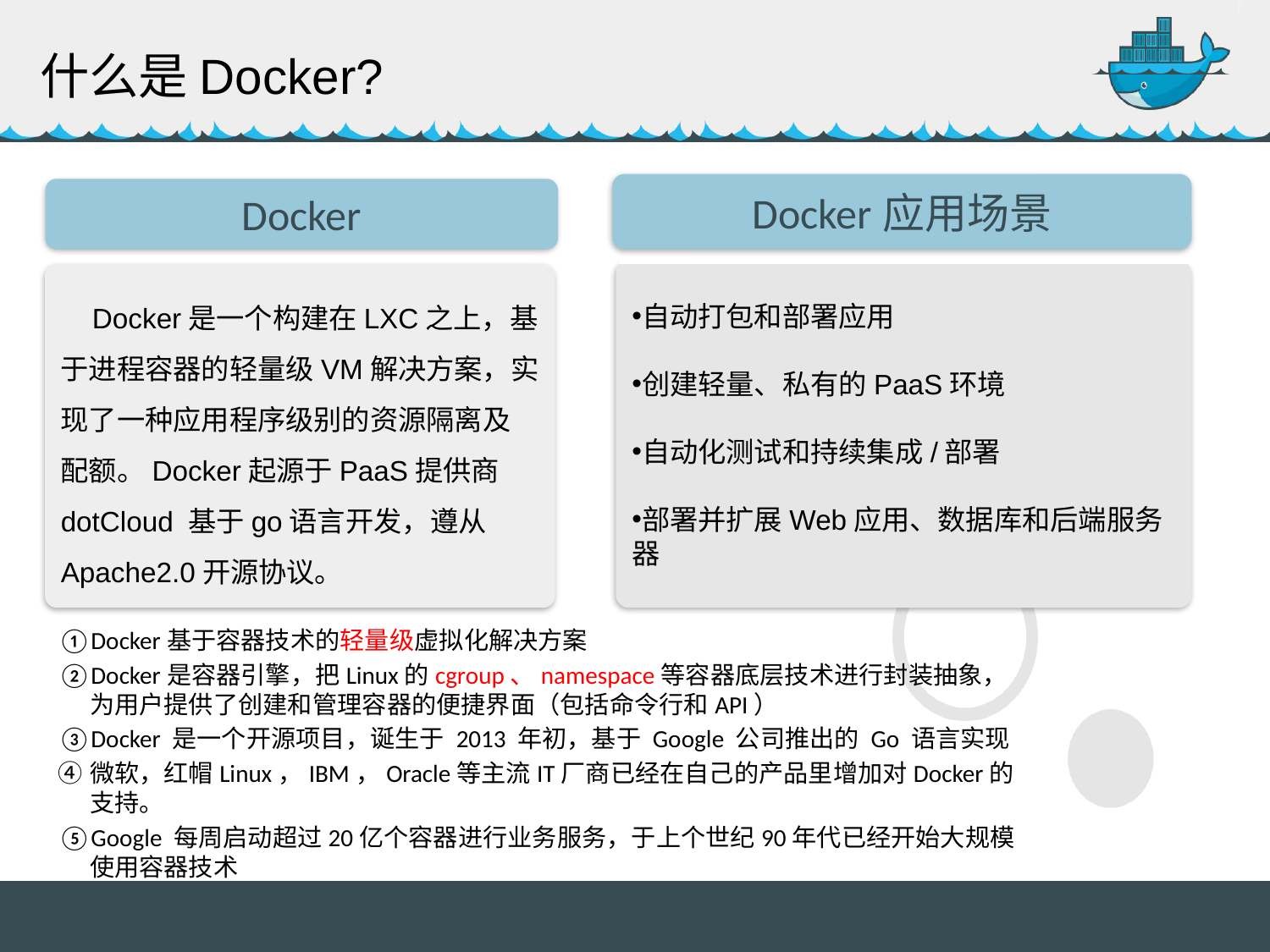

什么是Docker?

自动打包和部署应用

创建轻量、私有的PaaS环境

自动化测试和持续集成/部署

部署并扩展Web应用、数据库和后端服务器

Docker应用场景
Docker
    Docker是一个构建在LXC之上，基于进程容器的轻量级VM解决方案，实现了一种应用程序级别的资源隔离及配额。Docker起源于PaaS提供商dotCloud 基于go语言开发，遵从Apache2.0开源协议。
Docker基于容器技术的轻量级虚拟化解决方案
Docker是容器引擎，把Linux的cgroup、namespace等容器底层技术进行封装抽象，为用户提供了创建和管理容器的便捷界面（包括命令行和API）
Docker 是一个开源项目，诞生于 2013 年初，基于 Google 公司推出的 Go 语言实现
微软，红帽Linux，IBM，Oracle等主流IT厂商已经在自己的产品里增加对Docker的支持。
Google 每周启动超过20亿个容器进行业务服务，于上个世纪90年代已经开始大规模使用容器技术